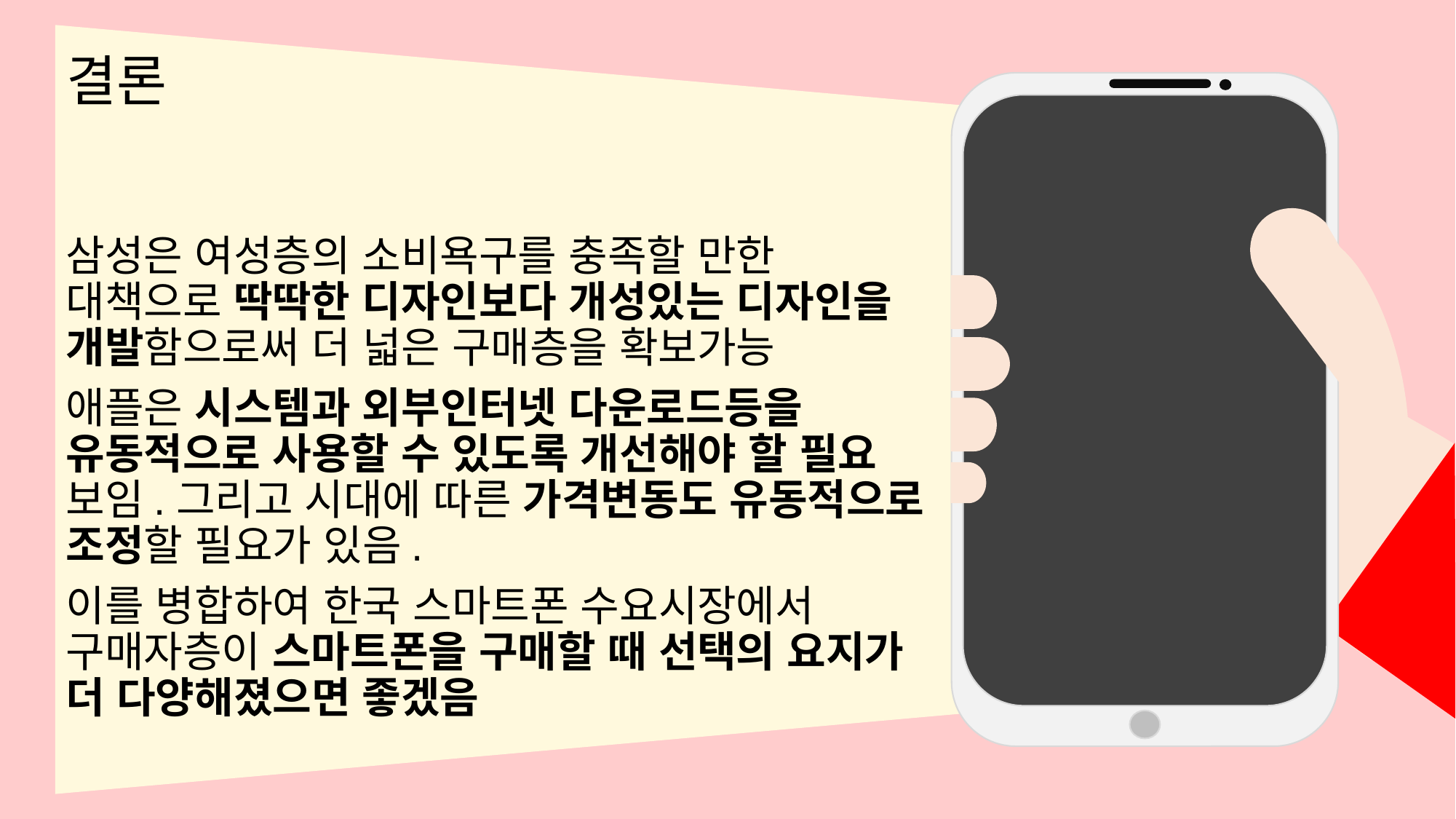

# 결론
삼성은 여성층의 소비욕구를 충족할 만한 대책으로 딱딱한 디자인보다 개성있는 디자인을 개발함으로써 더 넓은 구매층을 확보가능
애플은 시스템과 외부인터넷 다운로드등을 유동적으로 사용할 수 있도록 개선해야 할 필요 보임.그리고 시대에 따른 가격변동도 유동적으로 조정할 필요가 있음.
이를 병합하여 한국 스마트폰 수요시장에서 구매자층이 스마트폰을 구매할 때 선택의 요지가 더 다양해졌으면 좋겠음